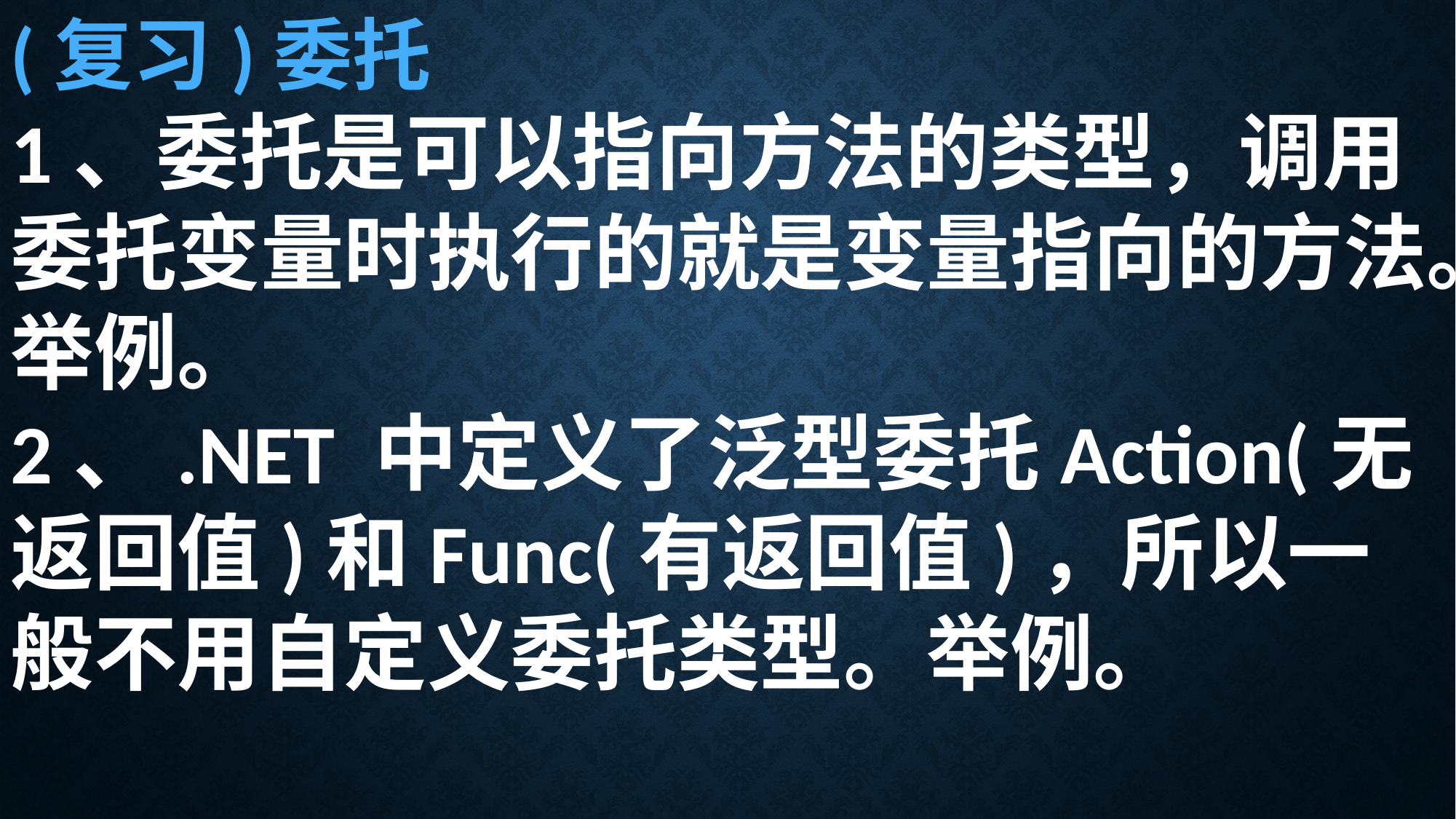

(复习)委托
1、委托是可以指向方法的类型，调用委托变量时执行的就是变量指向的方法。举例。
2、.NET 中定义了泛型委托Action(无返回值)和Func(有返回值)，所以一般不用自定义委托类型。举例。